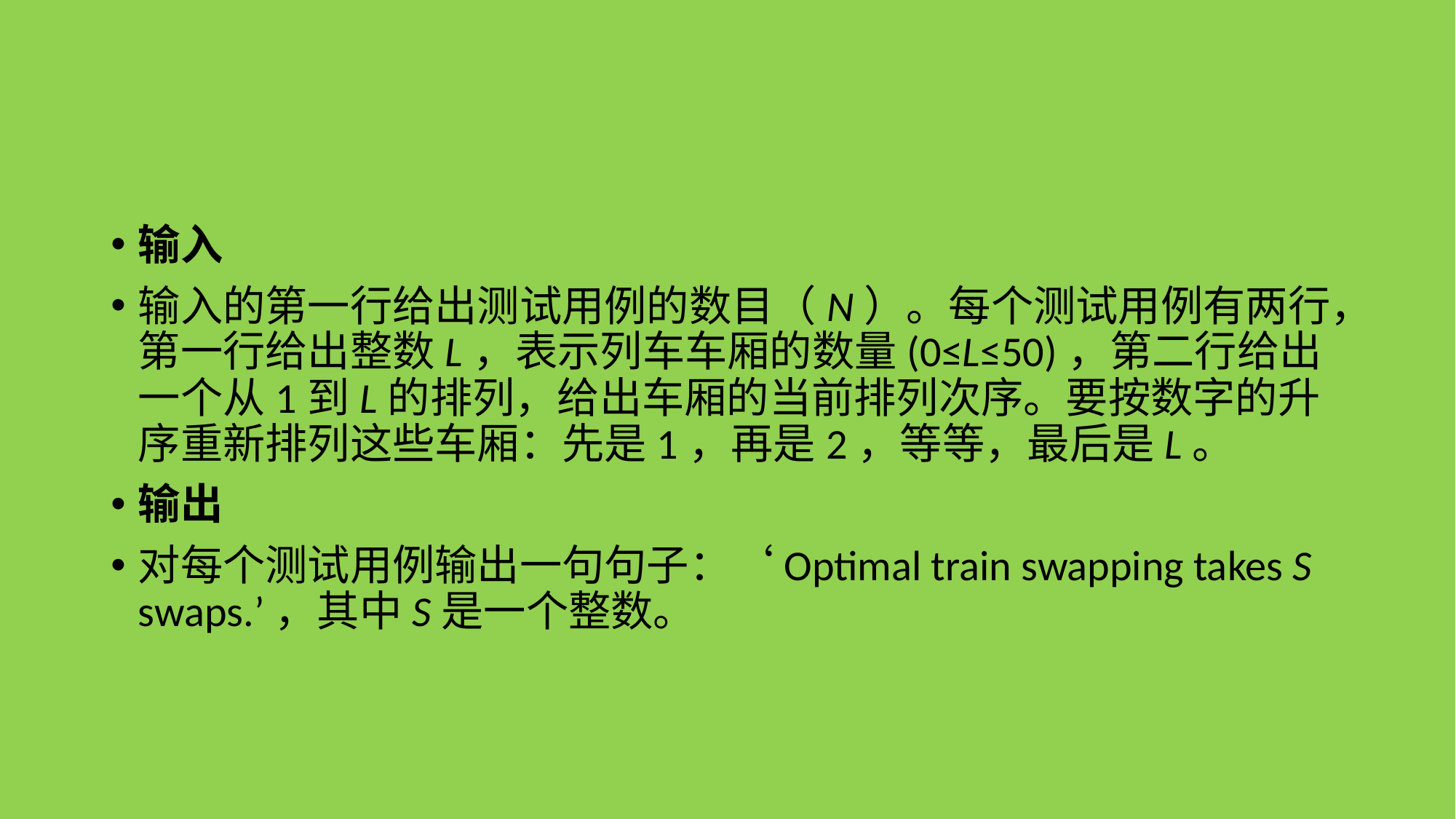

#
输入
输入的第一行给出测试用例的数目（N）。每个测试用例有两行，第一行给出整数L，表示列车车厢的数量(0≤L≤50)，第二行给出一个从1到L的排列，给出车厢的当前排列次序。要按数字的升序重新排列这些车厢：先是1，再是2，等等，最后是L。
输出
对每个测试用例输出一句句子：‘Optimal train swapping takes S swaps.’，其中S是一个整数。